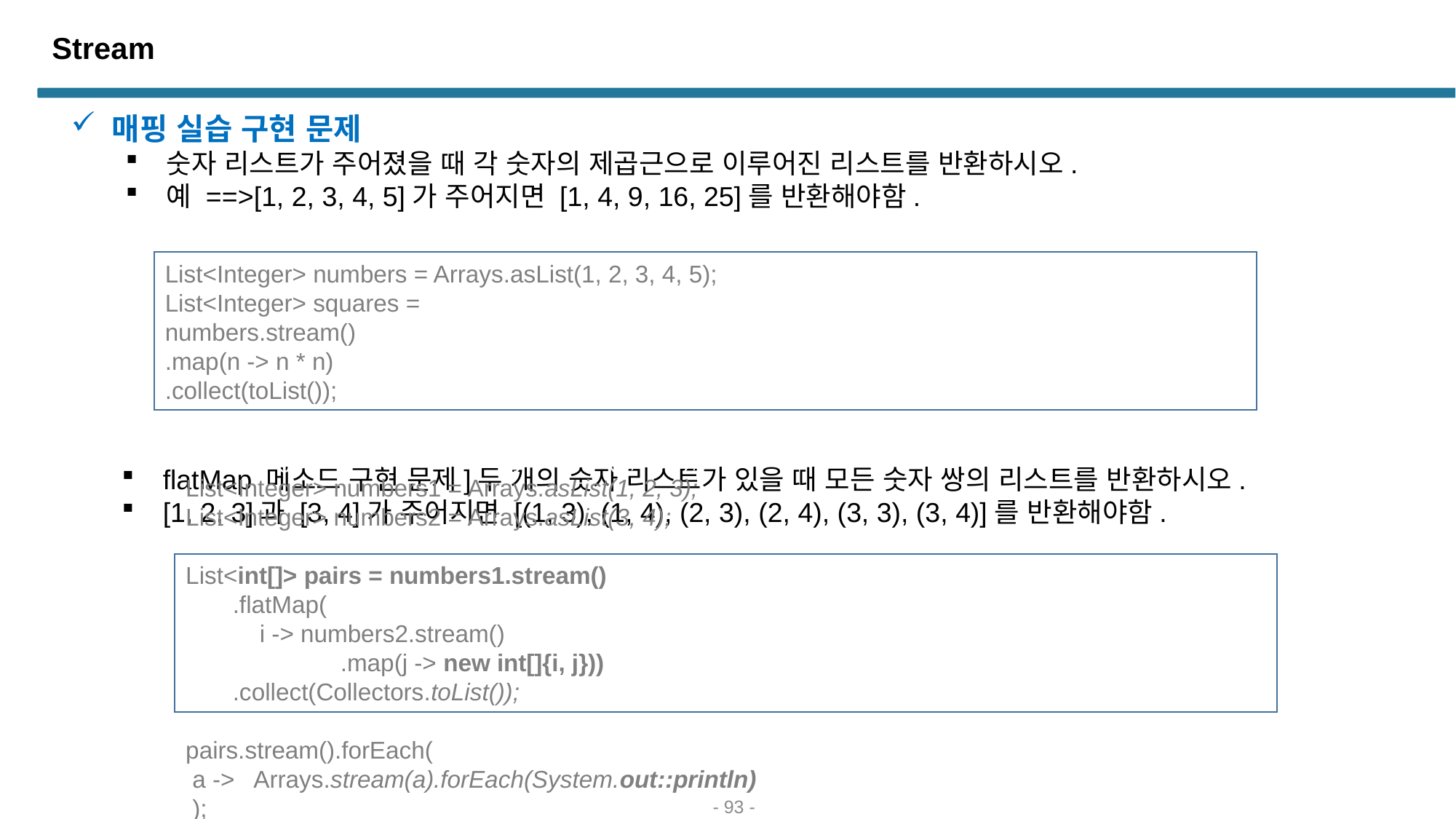

# Stream
매핑 실습 구현 문제
숫자 리스트가 주어졌을 때 각 숫자의 제곱근으로 이루어진 리스트를 반환하시오.
예 ==>[1, 2, 3, 4, 5]가 주어지면 [1, 4, 9, 16, 25]를 반환해야함.
List<Integer> numbers = Arrays.asList(1, 2, 3, 4, 5);
List<Integer> squares =
numbers.stream()
.map(n -> n * n)
.collect(toList());
flatMap 메소드 구현 문제]두 개의 숫자 리스트가 있을 때 모든 숫자 쌍의 리스트를 반환하시오.
[1, 2, 3]과 [3, 4]가 주어지면 [(1, 3), (1, 4), (2, 3), (2, 4), (3, 3), (3, 4)]를 반환해야함.
List<Integer> numbers1 = Arrays.asList(1, 2, 3);
List<Integer> numbers1 = Arrays.asList(1, 2, 3);
List<Integer> numbers2 = Arrays.asList(3, 4);

List<int[]> pairs = numbers1.stream()
       .flatMap(
           i -> numbers2.stream()
                       .map(j -> new int[]{i, j}))
       .collect(Collectors.toList());

pairs.stream().forEach(
 a ->   Arrays.stream(a).forEach(System.out::println)
 );
- 93 -